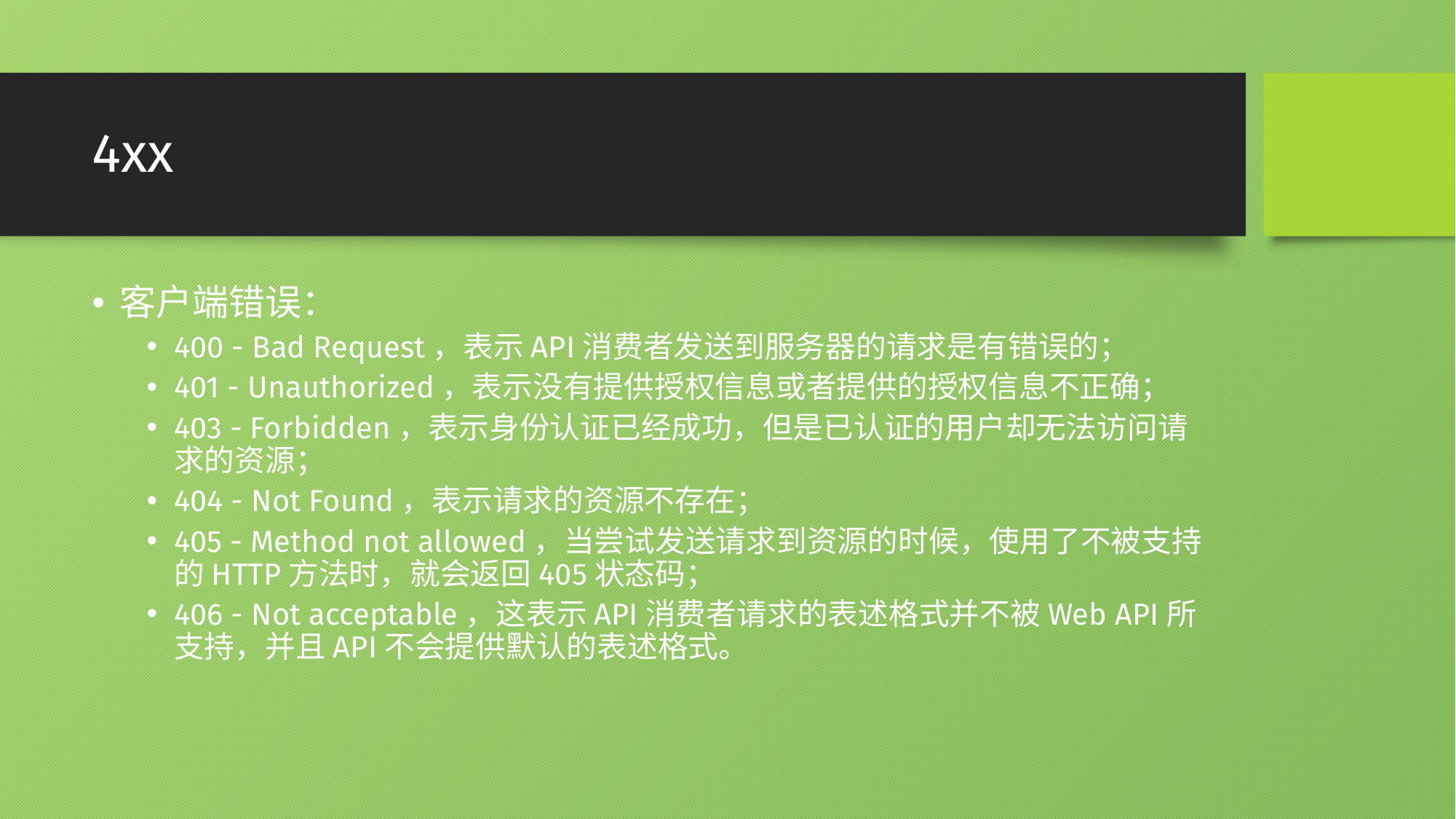

# 4xx
客户端错误：
400 - Bad Request，表示API消费者发送到服务器的请求是有错误的；
401 - Unauthorized，表示没有提供授权信息或者提供的授权信息不正确；
403 - Forbidden，表示身份认证已经成功，但是已认证的用户却无法访问请求的资源；
404 - Not Found，表示请求的资源不存在；
405 - Method not allowed，当尝试发送请求到资源的时候，使用了不被支持的HTTP方法时，就会返回405状态码；
406 - Not acceptable，这表示API消费者请求的表述格式并不被Web API所支持，并且API不会提供默认的表述格式。